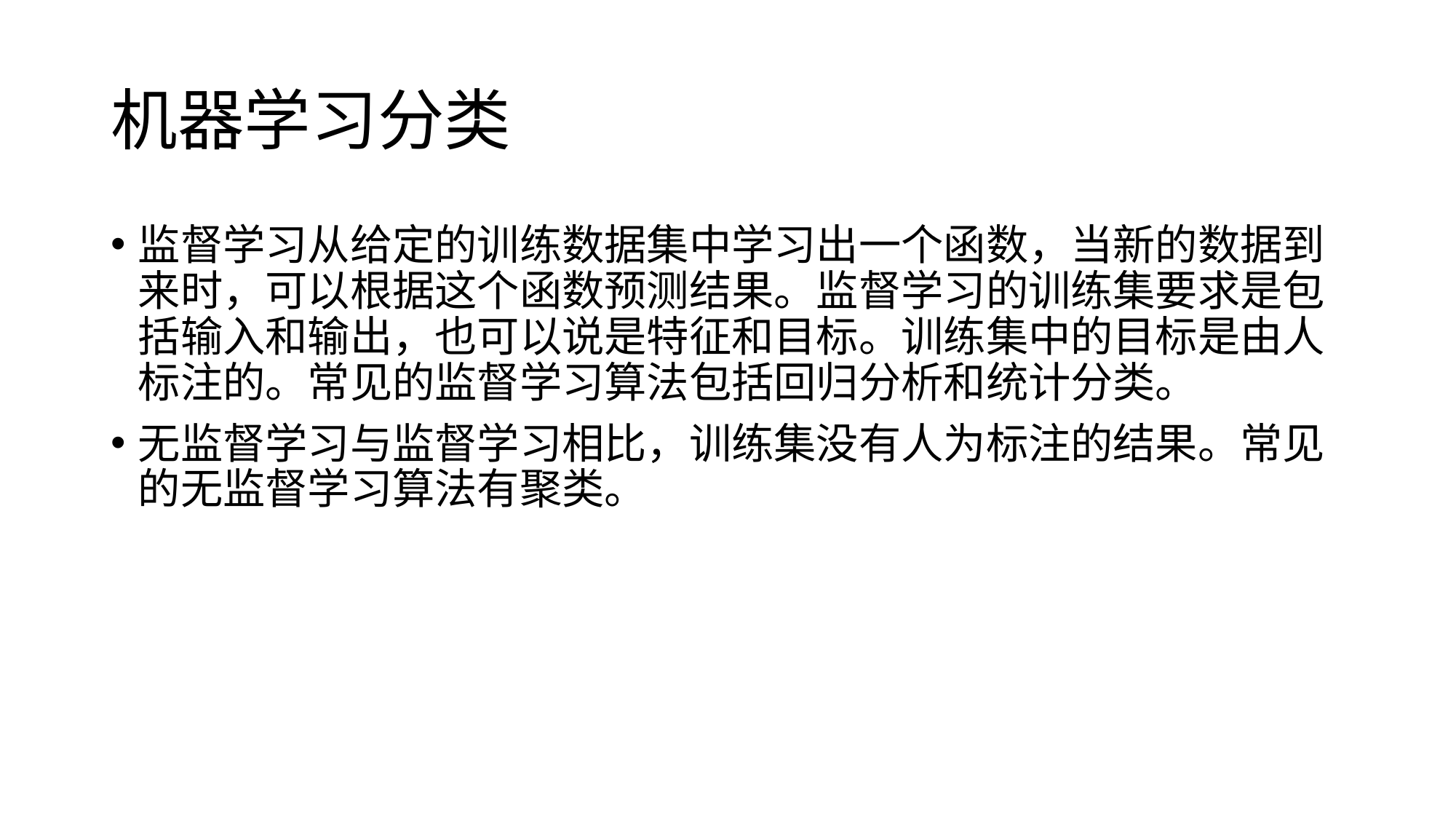

# 机器学习分类
监督学习从给定的训练数据集中学习出一个函数，当新的数据到来时，可以根据这个函数预测结果。监督学习的训练集要求是包括输入和输出，也可以说是特征和目标。训练集中的目标是由人标注的。常见的监督学习算法包括回归分析和统计分类。
无监督学习与监督学习相比，训练集没有人为标注的结果。常见的无监督学习算法有聚类。